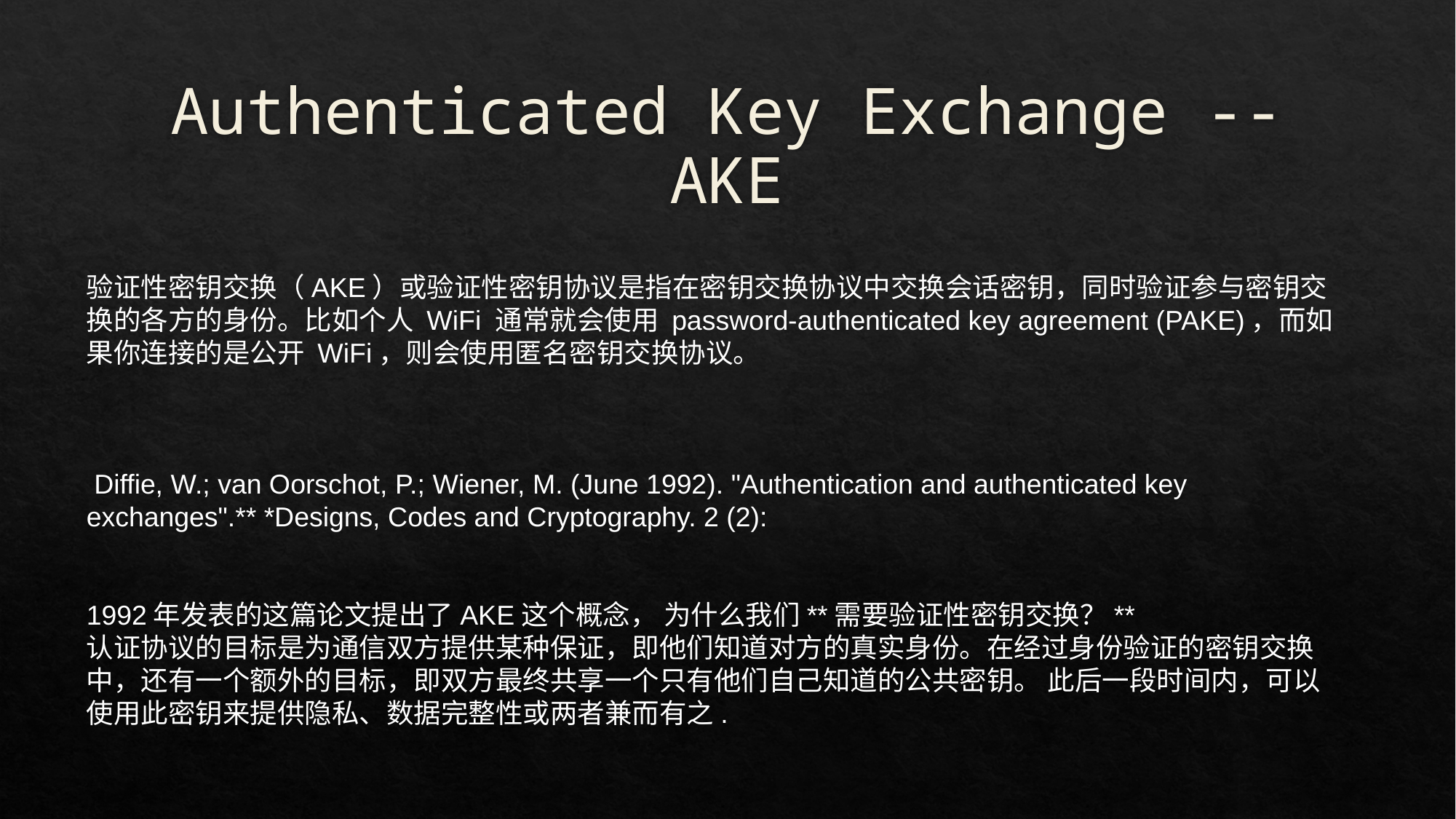

# Authenticated Key Exchange -- AKE
验证性密钥交换（AKE）或验证性密钥协议是指在密钥交换协议中交换会话密钥，同时验证参与密钥交换的各方的身份。比如个人 WiFi 通常就会使用 password-authenticated key agreement (PAKE)，而如果你连接的是公开 WiFi，则会使用匿名密钥交换协议。

 Diffie, W.; van Oorschot, P.; Wiener, M. (June 1992). "Authentication and authenticated key exchanges".** *Designs, Codes and Cryptography. 2 (2):

1992年发表的这篇论文提出了AKE这个概念， 为什么我们**需要验证性密钥交换？**
认证协议的目标是为通信双方提供某种保证，即他们知道对方的真实身份。在经过身份验证的密钥交换中，还有一个额外的目标，即双方最终共享一个只有他们自己知道的公共密钥。 此后一段时间内，可以使用此密钥来提供隐私、数据完整性或两者兼而有之.